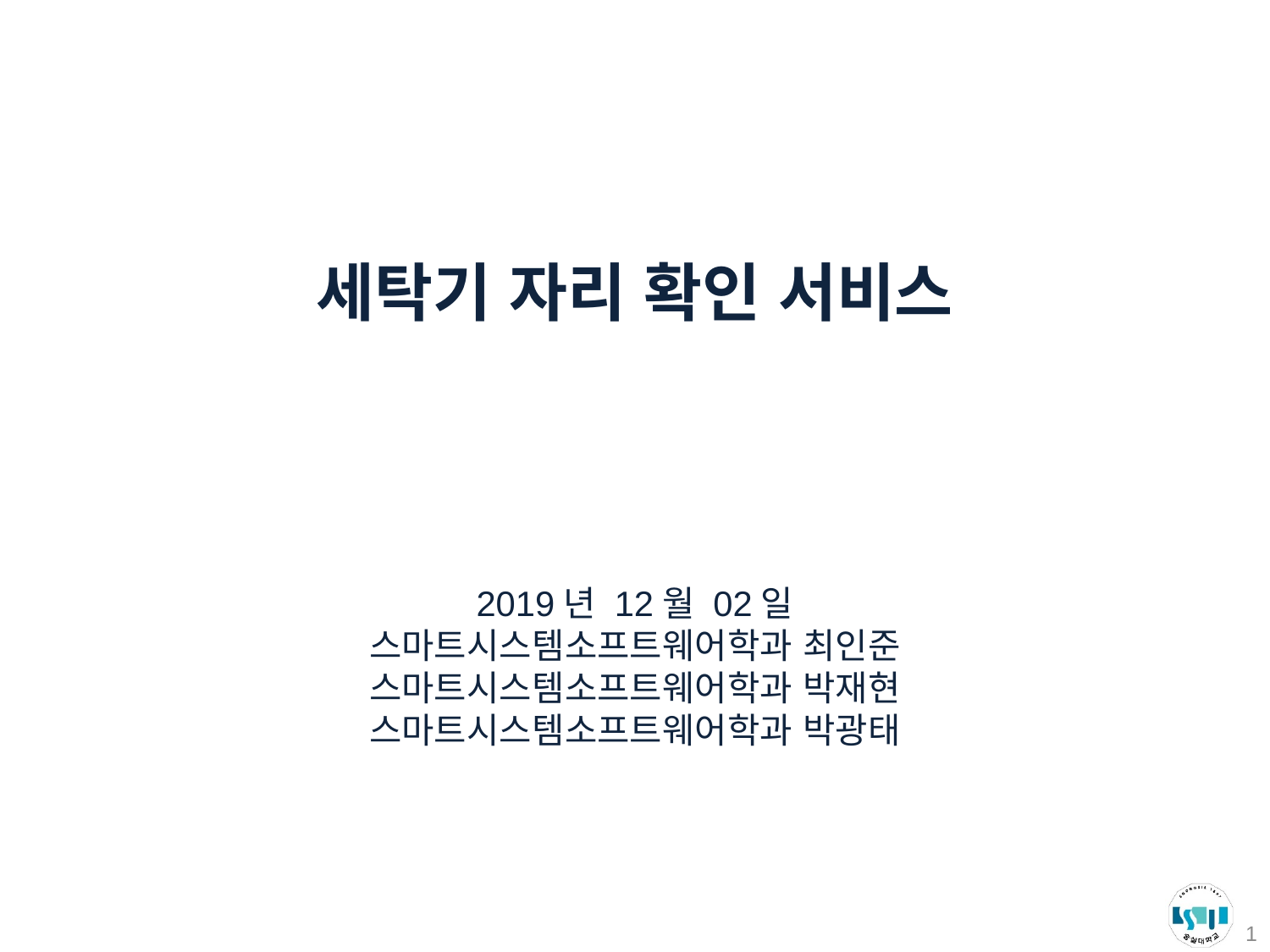

# 세탁기 자리 확인 서비스
2019년 12월 02일
스마트시스템소프트웨어학과 최인준
스마트시스템소프트웨어학과 박재현
스마트시스템소프트웨어학과 박광태
1